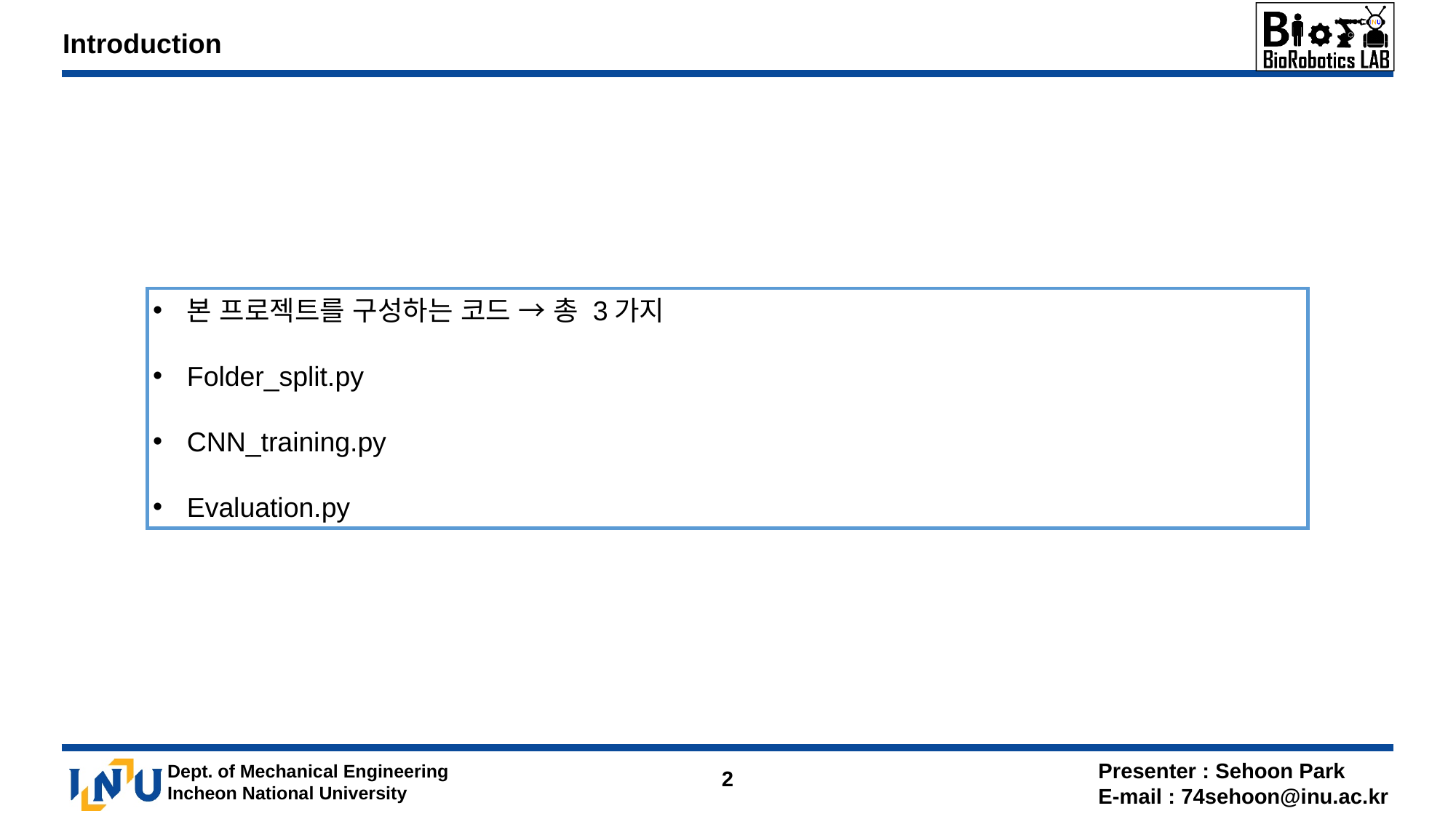

Introduction
본 프로젝트를 구성하는 코드 → 총 3가지

Folder_split.py

CNN_training.py

Evaluation.py
2